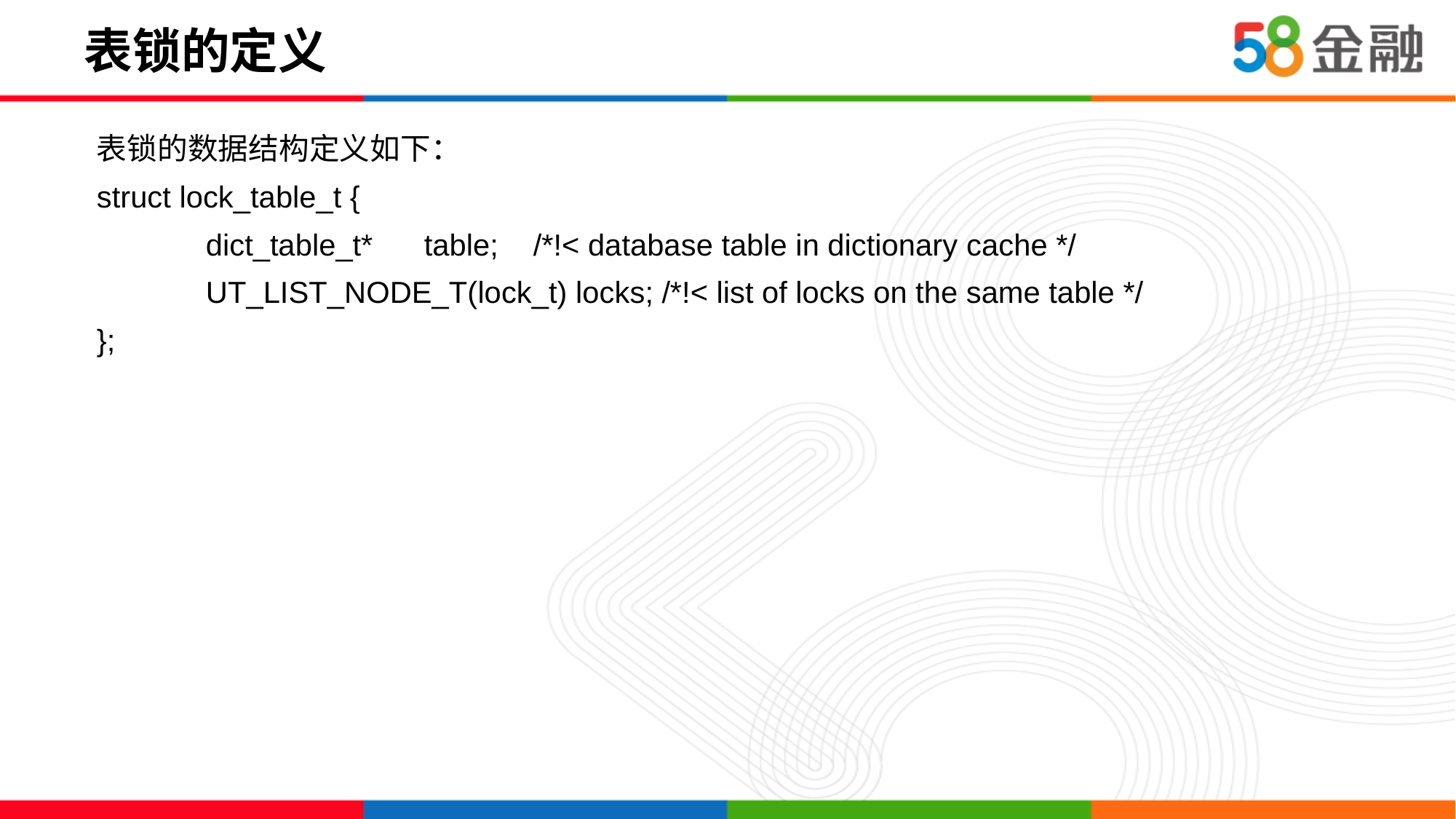

# 表锁的定义
表锁的数据结构定义如下：
struct lock_table_t {
	dict_table_t*	table;	/*!< database table in dictionary cache */
	UT_LIST_NODE_T(lock_t) locks; /*!< list of locks on the same table */
};